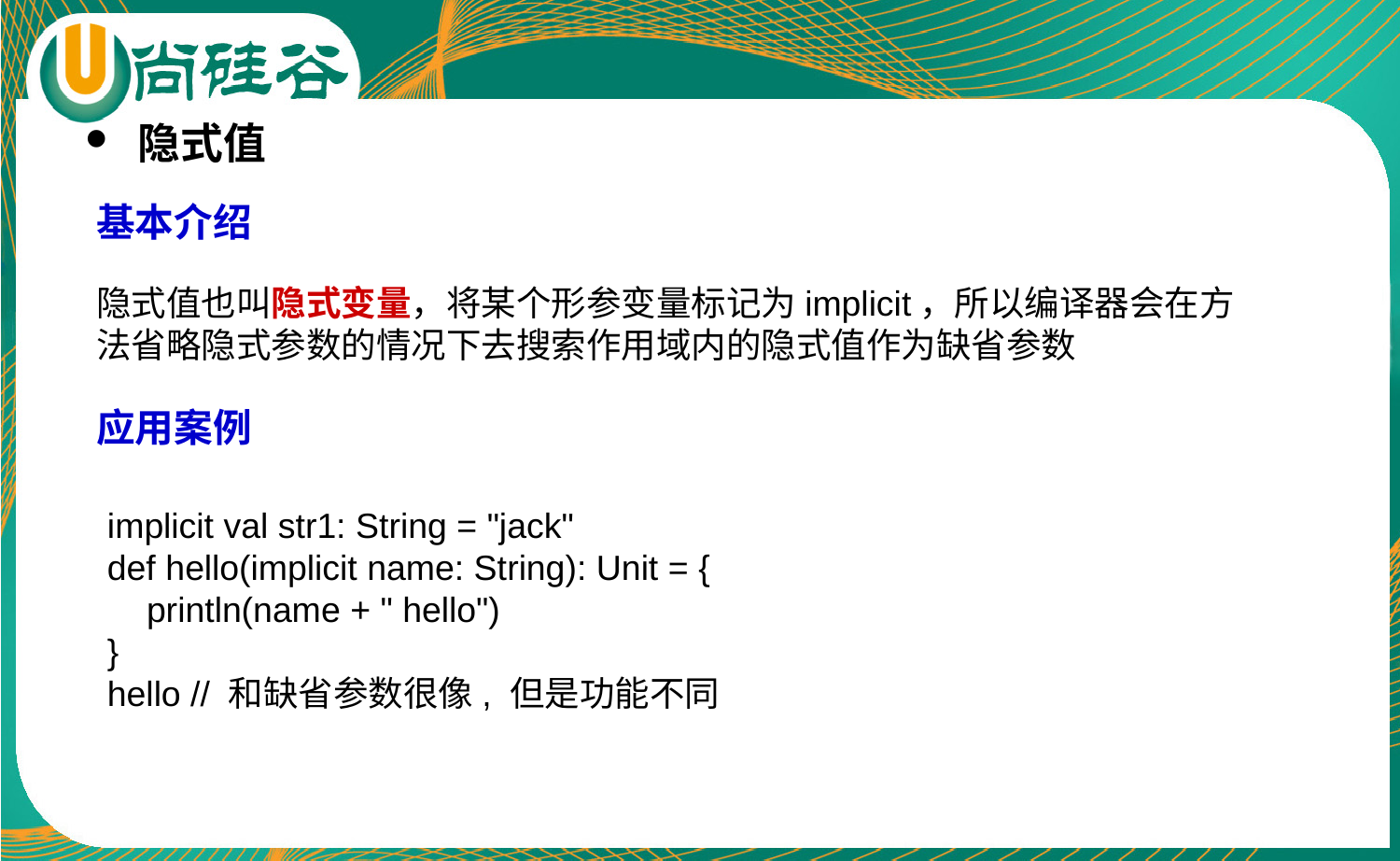

隐式值

基本介绍

隐式值也叫隐式变量，将某个形参变量标记为implicit，所以编译器会在方法省略隐式参数的情况下去搜索作用域内的隐式值作为缺省参数

应用案例

implicit val str1: String = "jack"
def hello(implicit name: String): Unit = {
    println(name + " hello")
}
hello // 和缺省参数很像, 但是功能不同